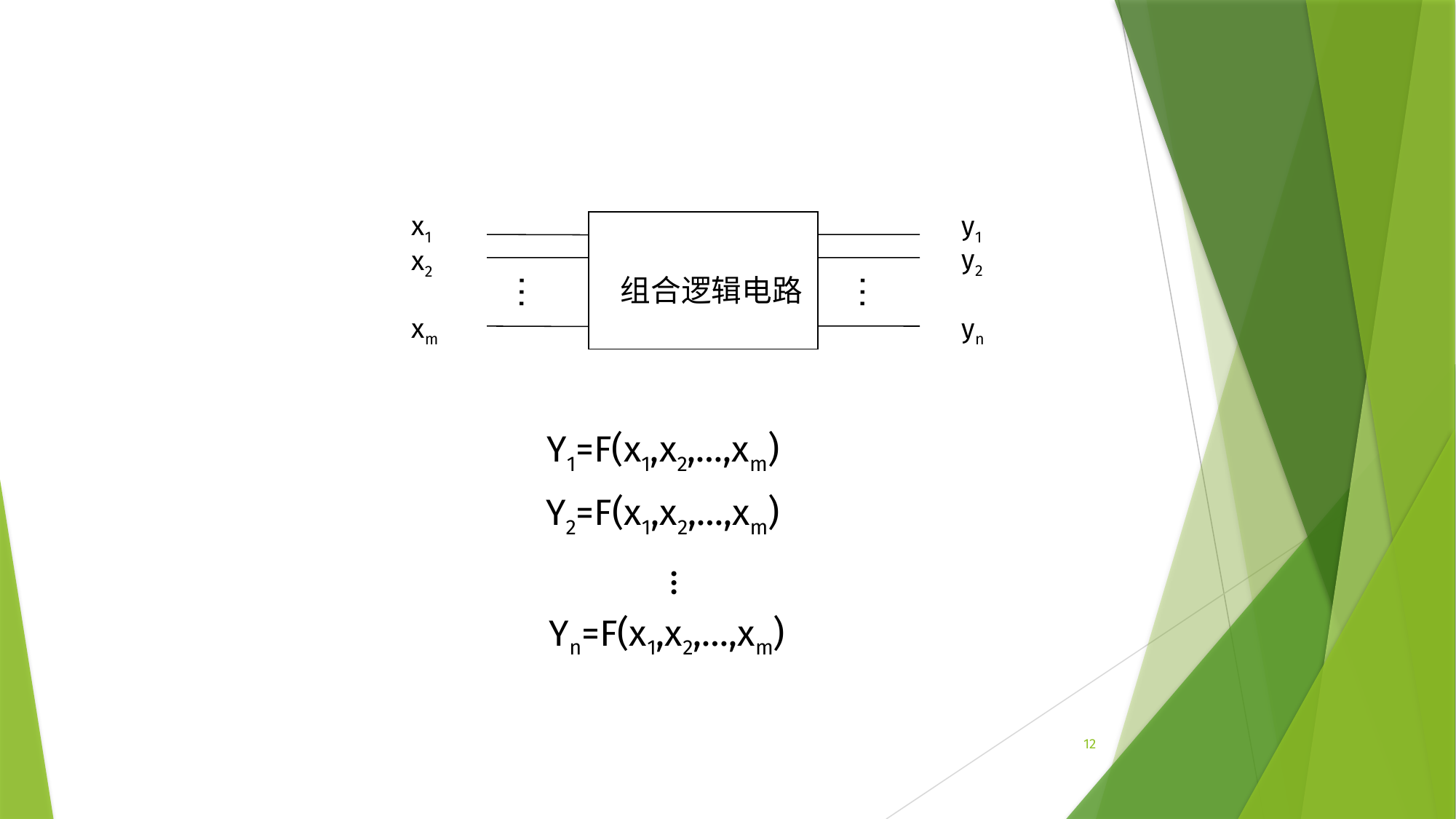

x1
y1

  组合逻辑电路

y2
x2
…
…
xm
yn
Y1=F(x1,x2,…,xm)
Y2=F(x1,x2,…,xm)
…
Yn=F(x1,x2,…,xm)
12